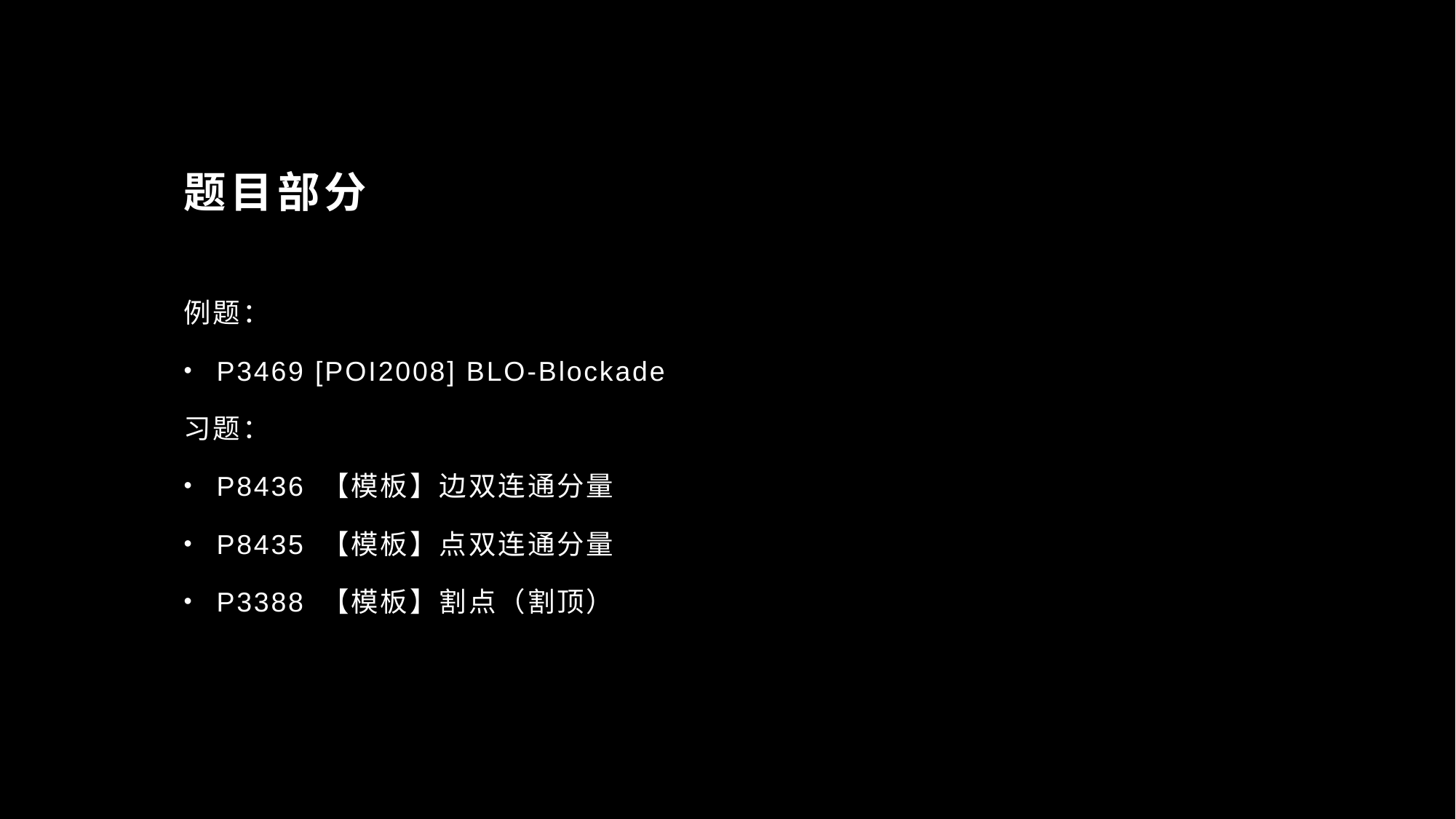

# 题目部分
例题：
P3469 [POI2008] BLO-Blockade
习题：
P8436 【模板】边双连通分量
P8435 【模板】点双连通分量
P3388 【模板】割点（割顶）